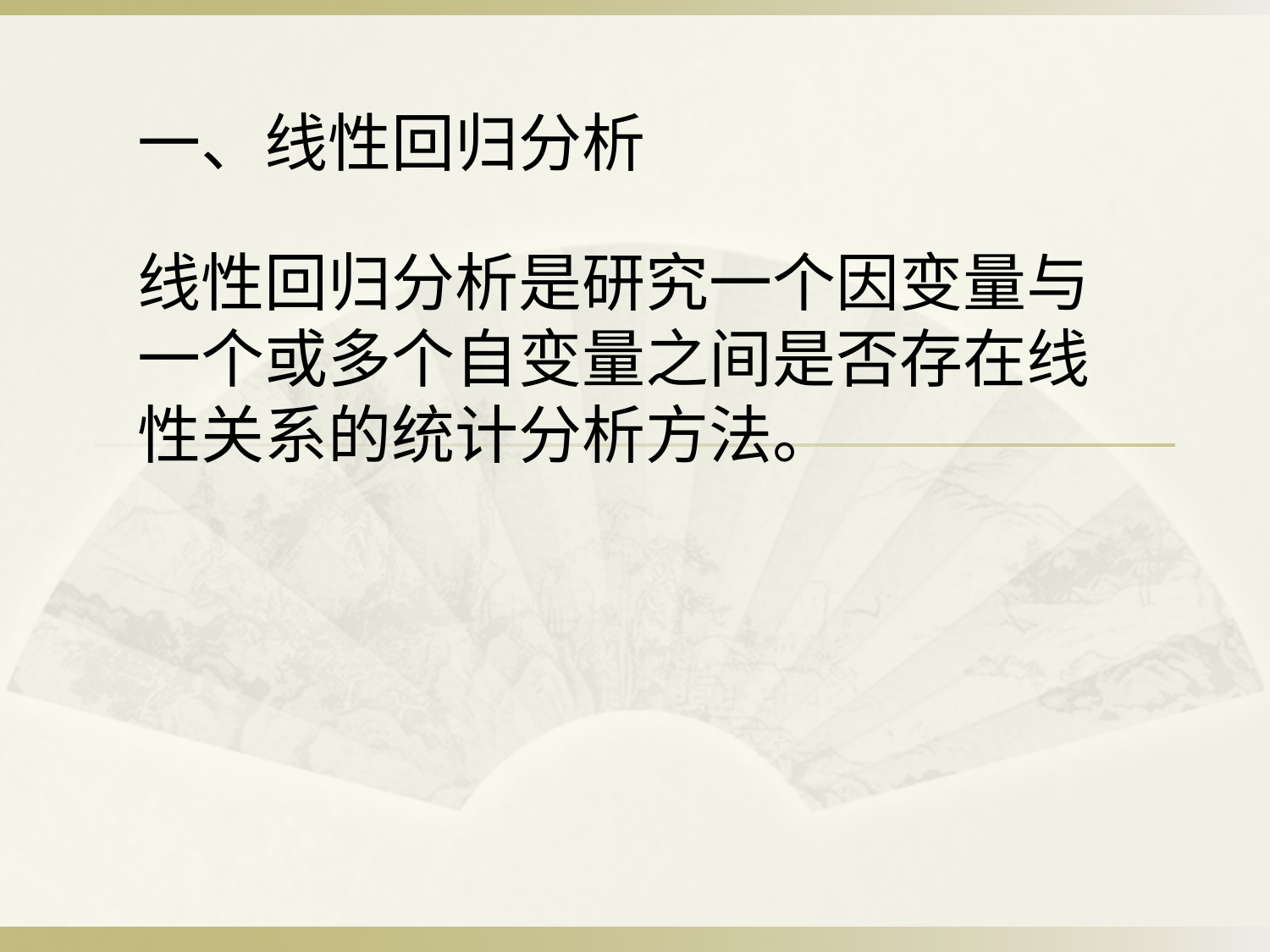

一、线性回归分析
线性回归分析是研究一个因变量与一个或多个自变量之间是否存在线性关系的统计分析方法。